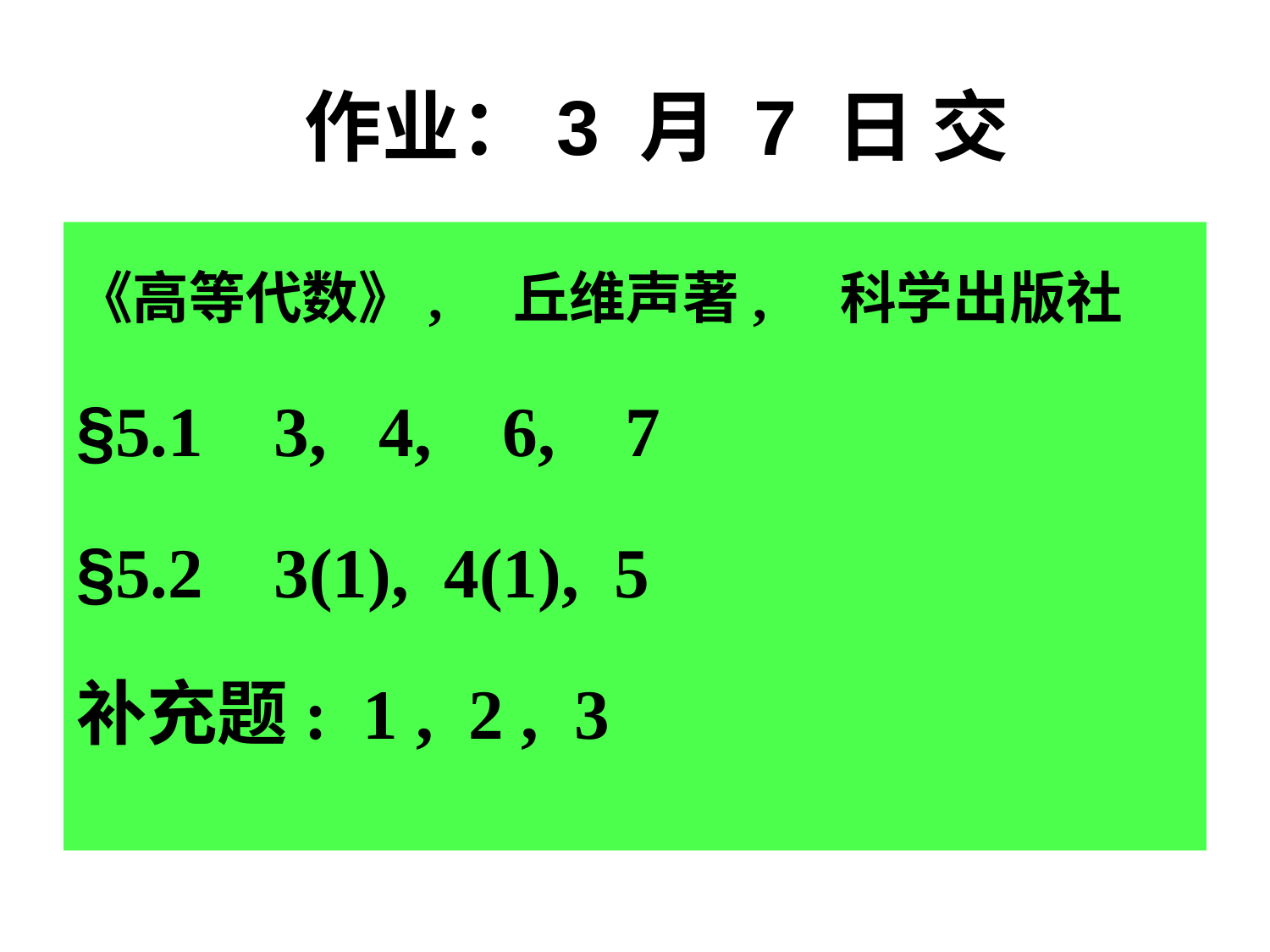

作业：3 月 7 日 交
《高等代数》,    丘维声著,    科学出版社
§5.1    3,   4,    6,    7
§5.2    3(1),  4(1),  5
补充题:  1 ,  2 ,  3